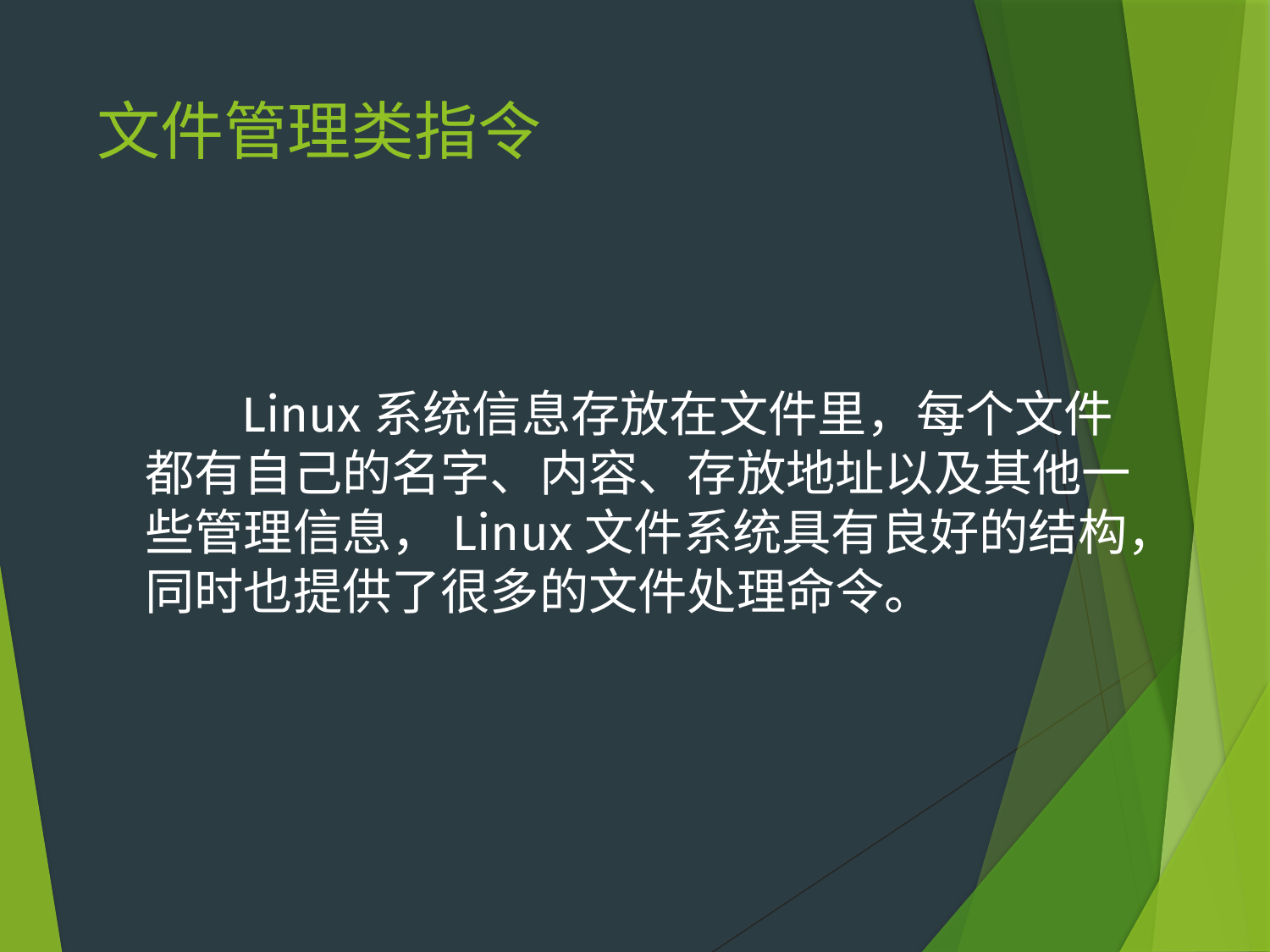

# 文件管理类指令

           Linux系统信息存放在文件里，每个文件都有自己的名字、内容、存放地址以及其他一些管理信息，Linux文件系统具有良好的结构，同时也提供了很多的文件处理命令。